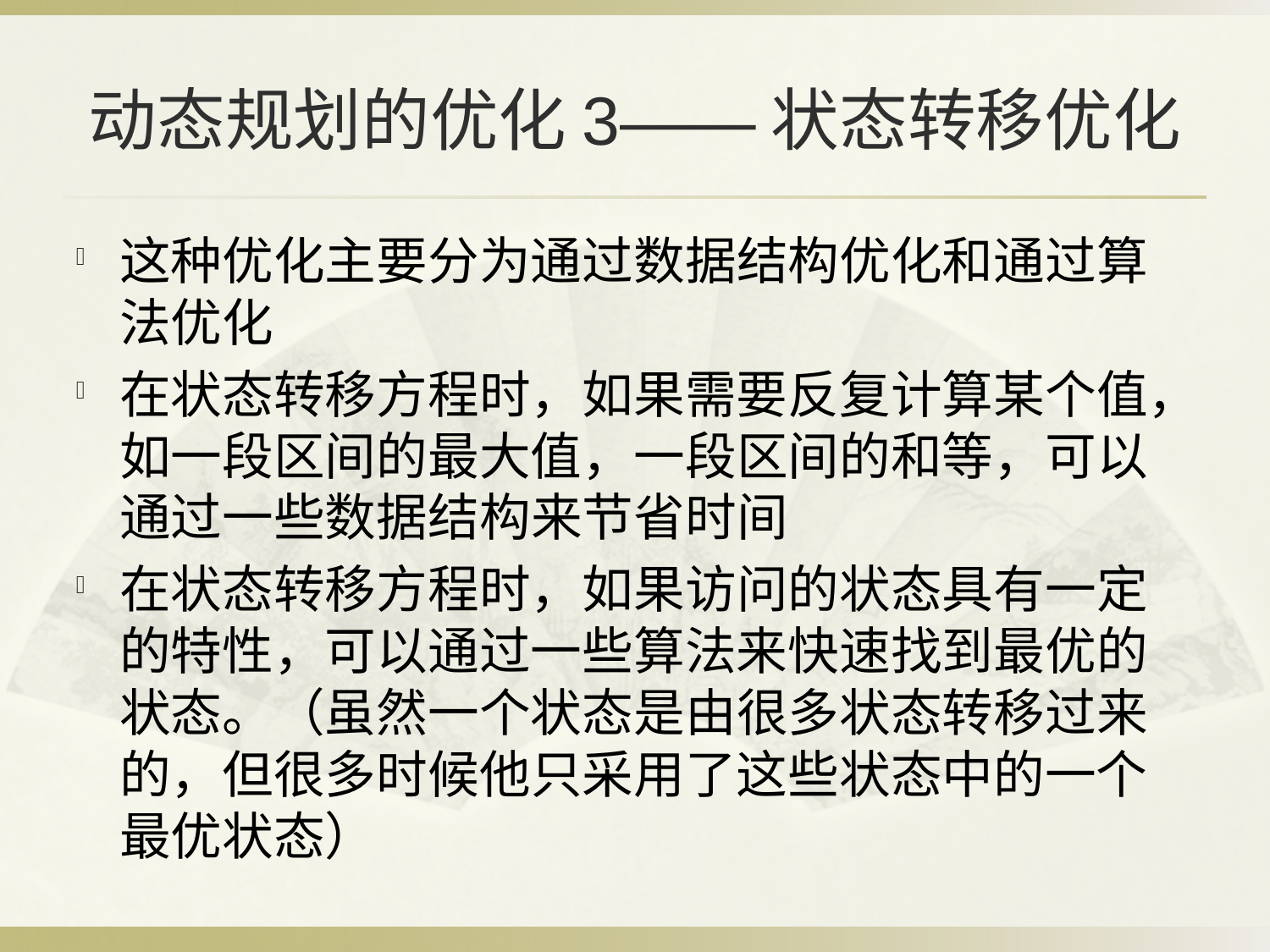

# 动态规划的优化3——状态转移优化
这种优化主要分为通过数据结构优化和通过算法优化
在状态转移方程时，如果需要反复计算某个值，如一段区间的最大值，一段区间的和等，可以通过一些数据结构来节省时间
在状态转移方程时，如果访问的状态具有一定的特性，可以通过一些算法来快速找到最优的状态。（虽然一个状态是由很多状态转移过来的，但很多时候他只采用了这些状态中的一个最优状态）